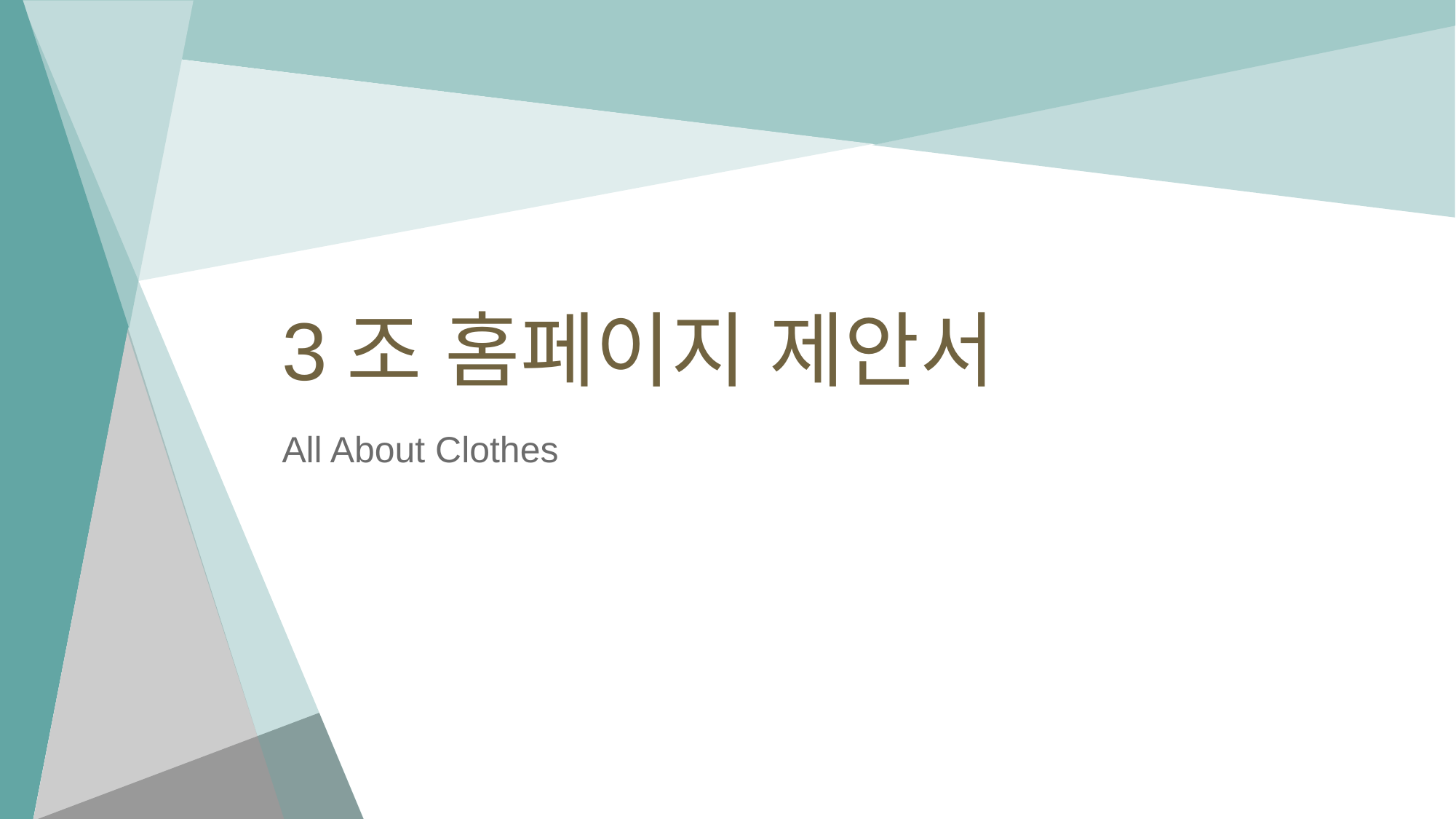

# 3조 홈페이지 제안서
All About Clothes